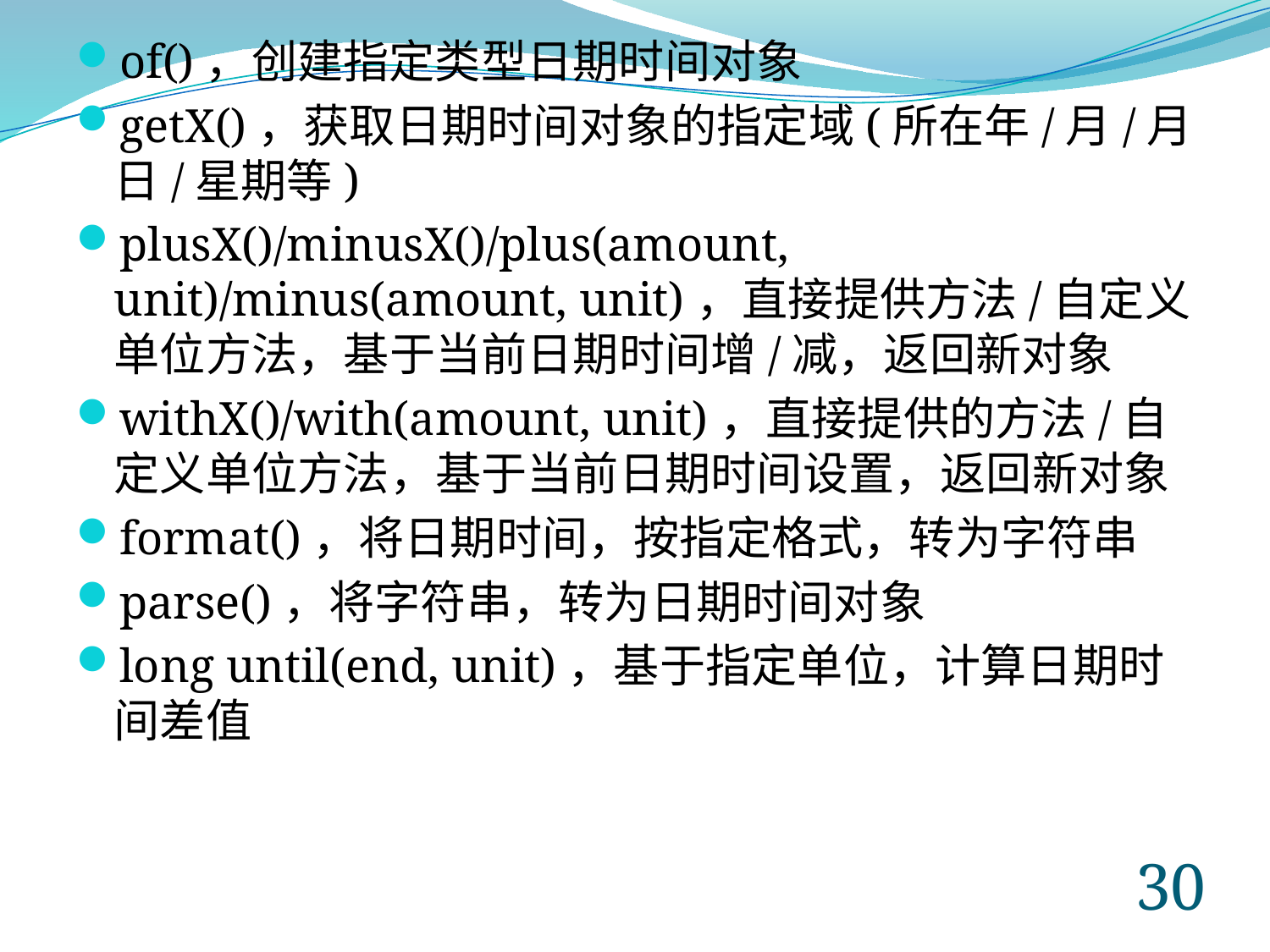

of()，创建指定类型日期时间对象
getX()，获取日期时间对象的指定域(所在年/月/月日/星期等)
plusX()/minusX()/plus(amount, unit)/minus(amount, unit)，直接提供方法/自定义单位方法，基于当前日期时间增/减，返回新对象
withX()/with(amount, unit)，直接提供的方法/自定义单位方法，基于当前日期时间设置，返回新对象
format()，将日期时间，按指定格式，转为字符串
parse()，将字符串，转为日期时间对象
long until(end, unit)，基于指定单位，计算日期时间差值
30